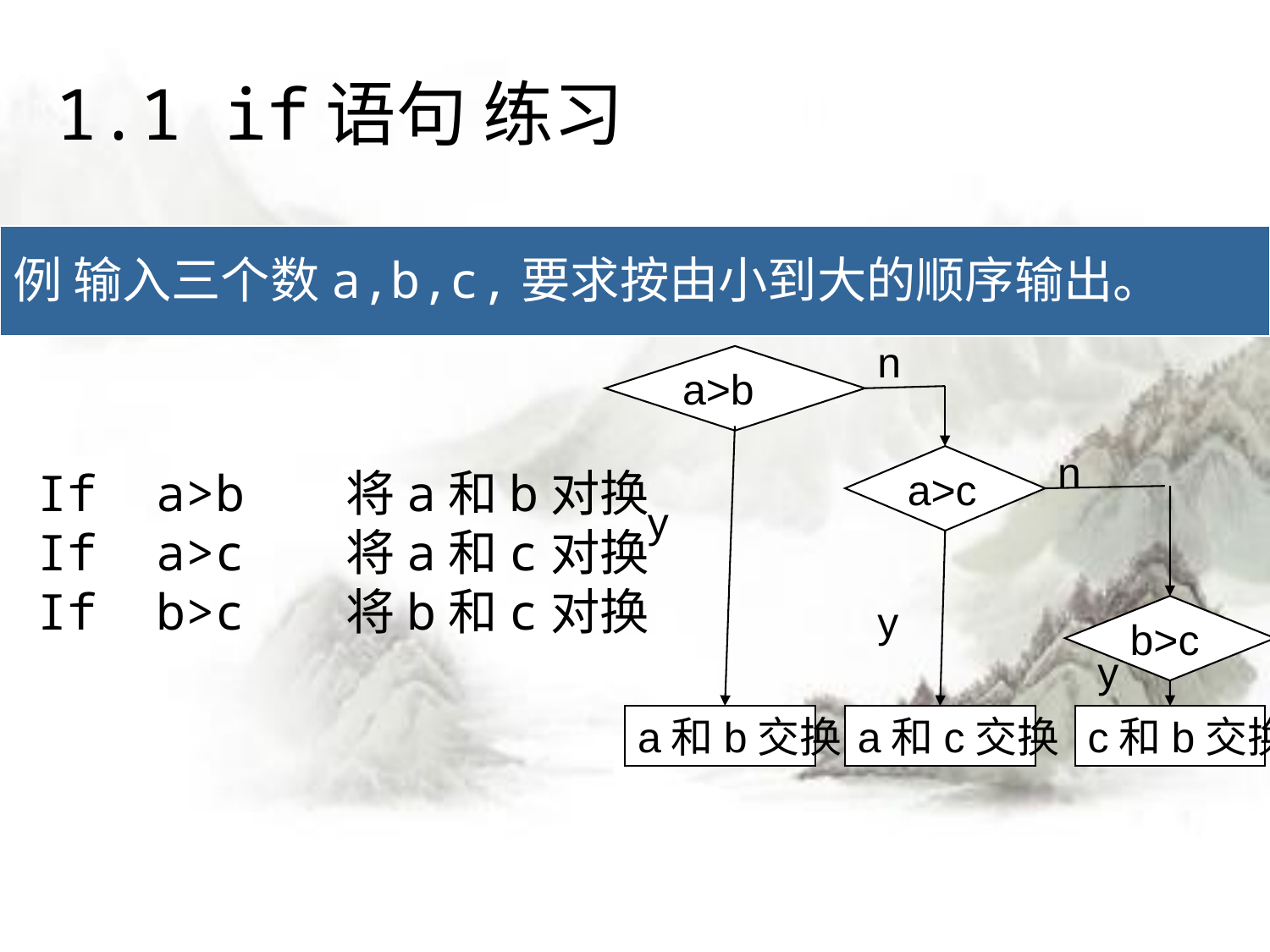

# 1.1 if语句 练习
例 输入三个数a,b,c,要求按由小到大的顺序输出。
n
a>b
n
a>c
y
y
b>c
y
a和b交换
a和c交换
c和b交换
If  a>b   将a和b对换
If  a>c   将a和c对换
If  b>c   将b和c对换